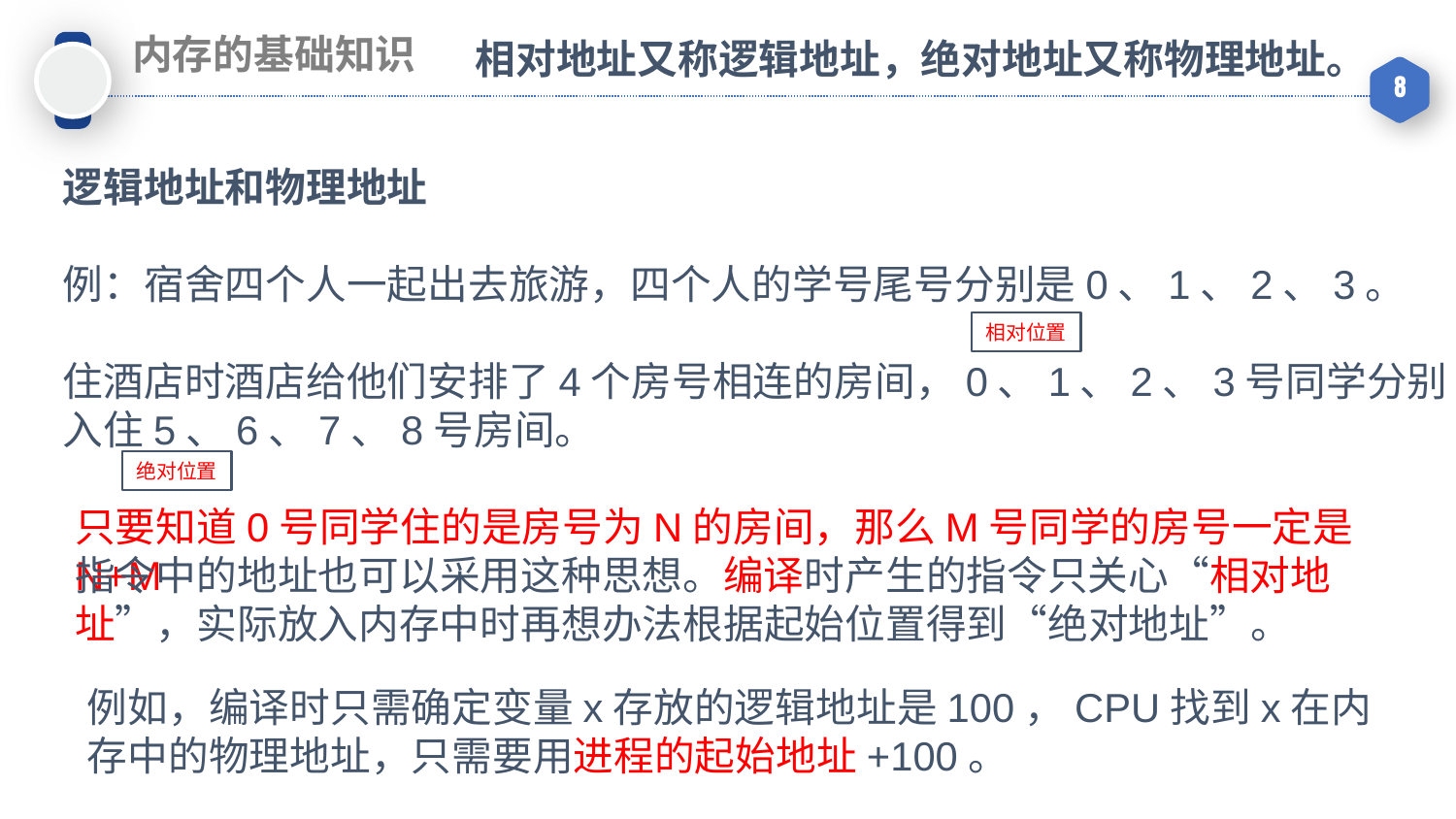

内存的基础知识
相对地址又称逻辑地址，绝对地址又称物理地址。
逻辑地址和物理地址

例：宿舍四个人一起出去旅游，四个人的学号尾号分别是0、1、2、3。

住酒店时酒店给他们安排了4个房号相连的房间，0、1、2、3号同学分别入住5、6、7、8号房间。

相对位置
绝对位置
只要知道0号同学住的是房号为N的房间，那么M号同学的房号一定是N+M
指令中的地址也可以采用这种思想。编译时产生的指令只关心“相对地址”，实际放入内存中时再想办法根据起始位置得到“绝对地址”。

例如，编译时只需确定变量x存放的逻辑地址是100，CPU找到x在内存中的物理地址，只需要用进程的起始地址+100。